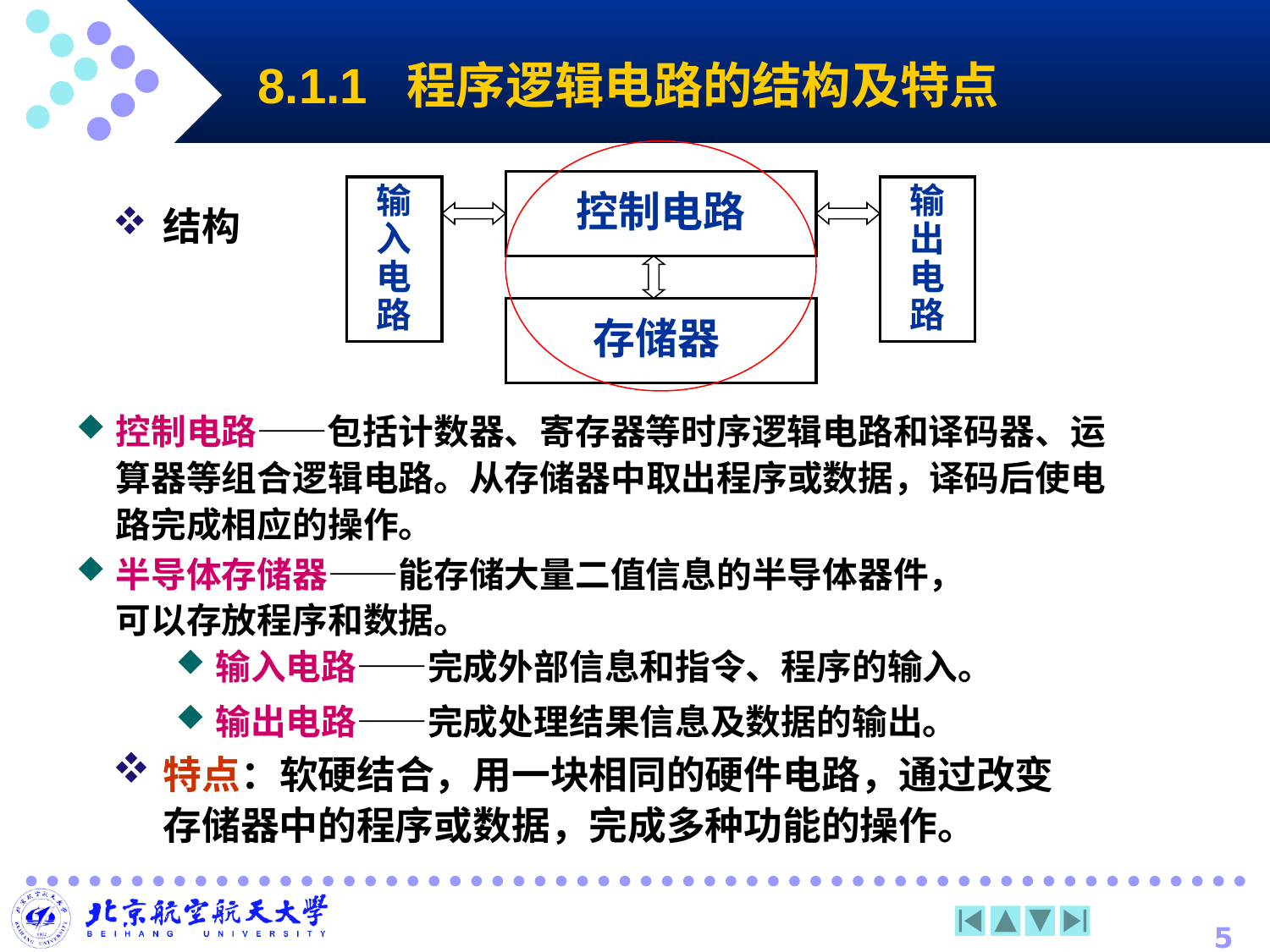

# 8.1.1  程序逻辑电路的结构及特点

控制电路
输入电路
输出电路
结构

存储器
控制电路——包括计数器、寄存器等时序逻辑电路和译码器、运算器等组合逻辑电路。从存储器中取出程序或数据，译码后使电路完成相应的操作。
半导体存储器——能存储大量二值信息的半导体器件，可以存放程序和数据。
输入电路——完成外部信息和指令、程序的输入。
输出电路——完成处理结果信息及数据的输出。
特点：软硬结合，用一块相同的硬件电路，通过改变存储器中的程序或数据，完成多种功能的操作。
5